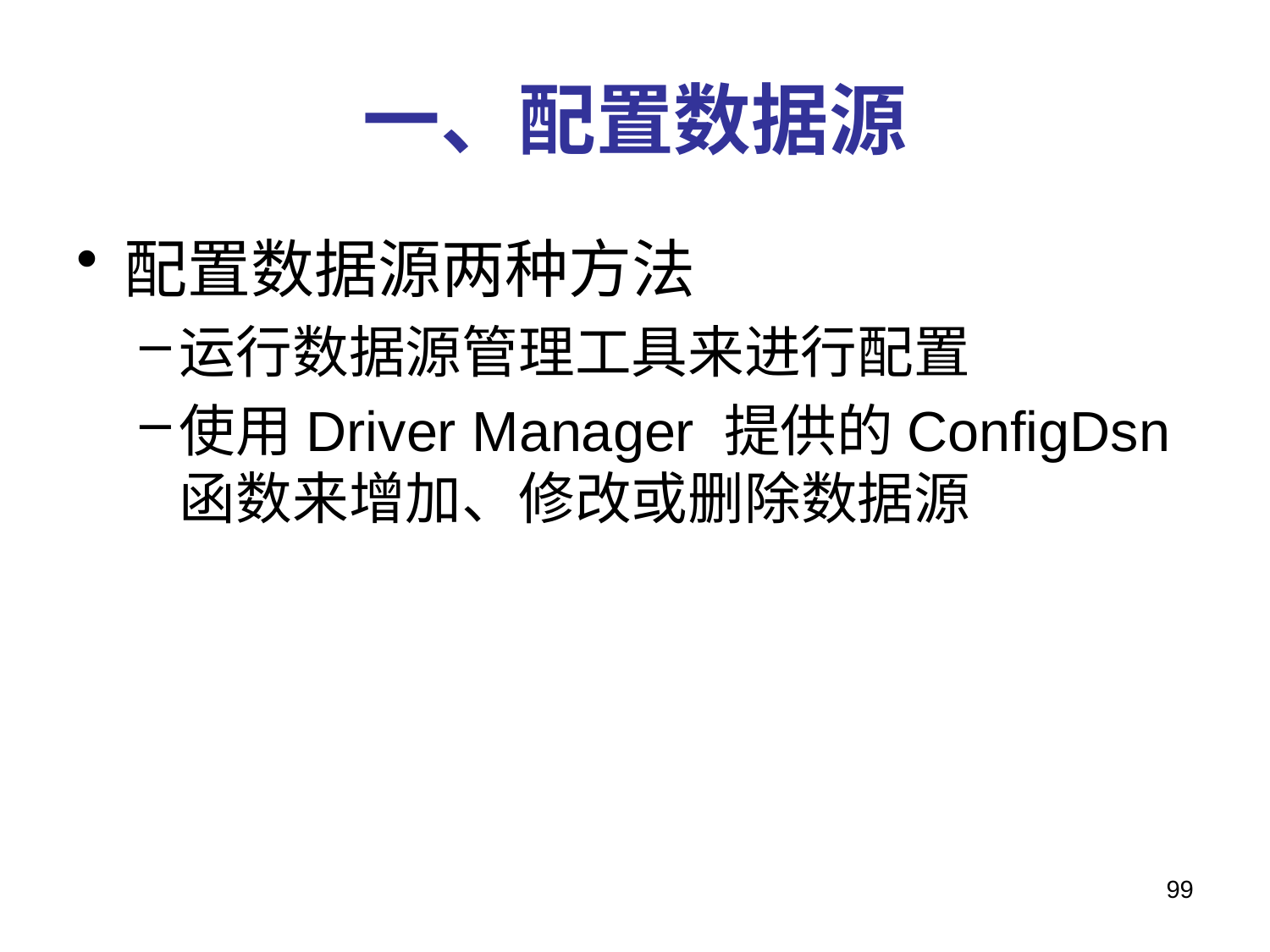

# 一、配置数据源
配置数据源两种方法
运行数据源管理工具来进行配置
使用Driver Manager 提供的ConfigDsn函数来增加、修改或删除数据源

99